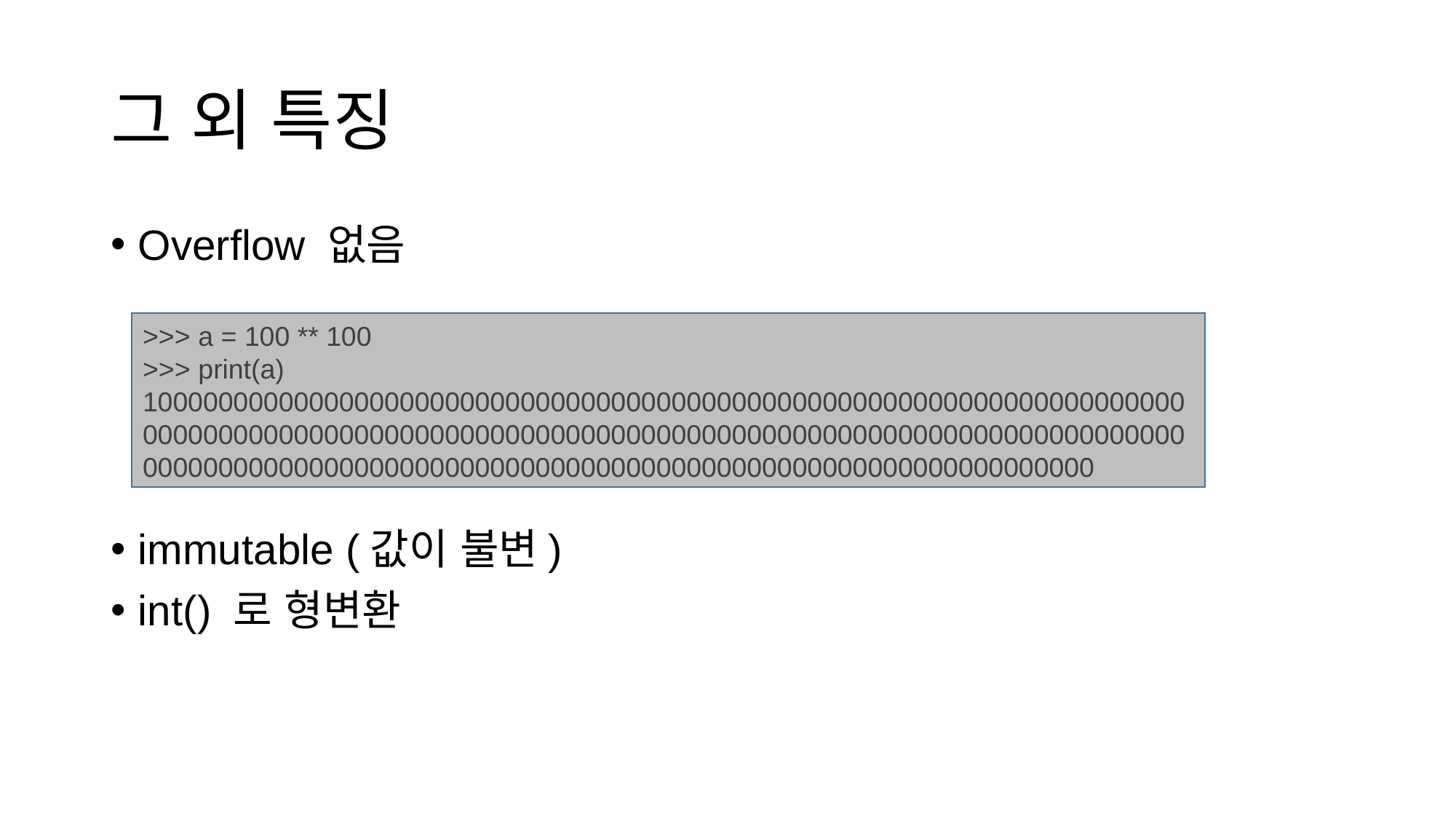

# 그 외 특징
Overflow 없음

immutable (값이 불변)
int() 로 형변환

>>> a = 100 ** 100
>>> print(a)
100000000000000000000000000000000000000000000000000000000000000000000000000000000000000000000000000000000000000000000000000000000000000000000000000000000000000000000000000000000000000000000000000000000